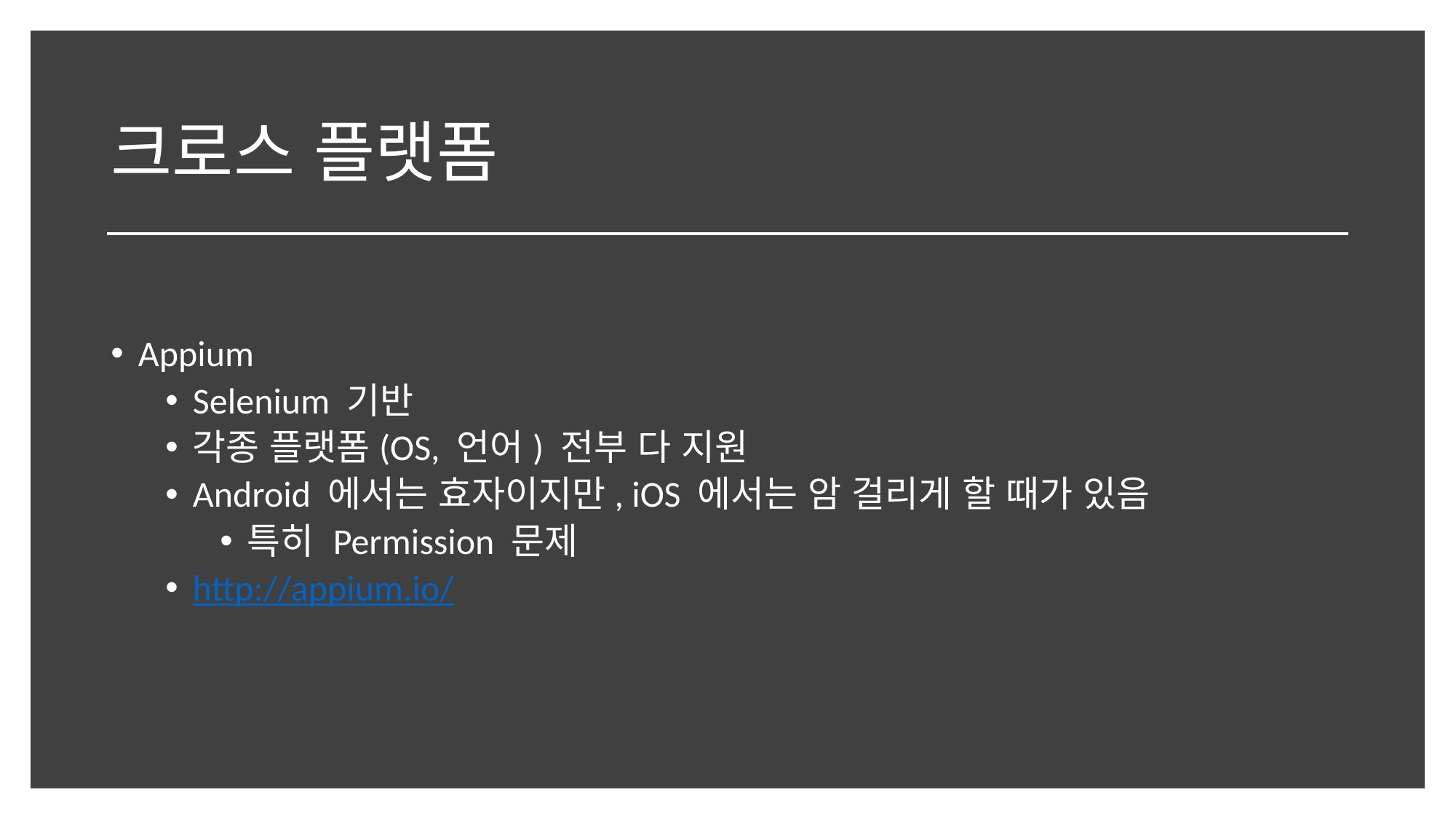

# 크로스 플랫폼

Appium
Selenium 기반
각종 플랫폼(OS, 언어) 전부 다 지원
Android 에서는 효자이지만, iOS 에서는 암 걸리게 할 때가 있음
특히 Permission 문제
http://appium.io/